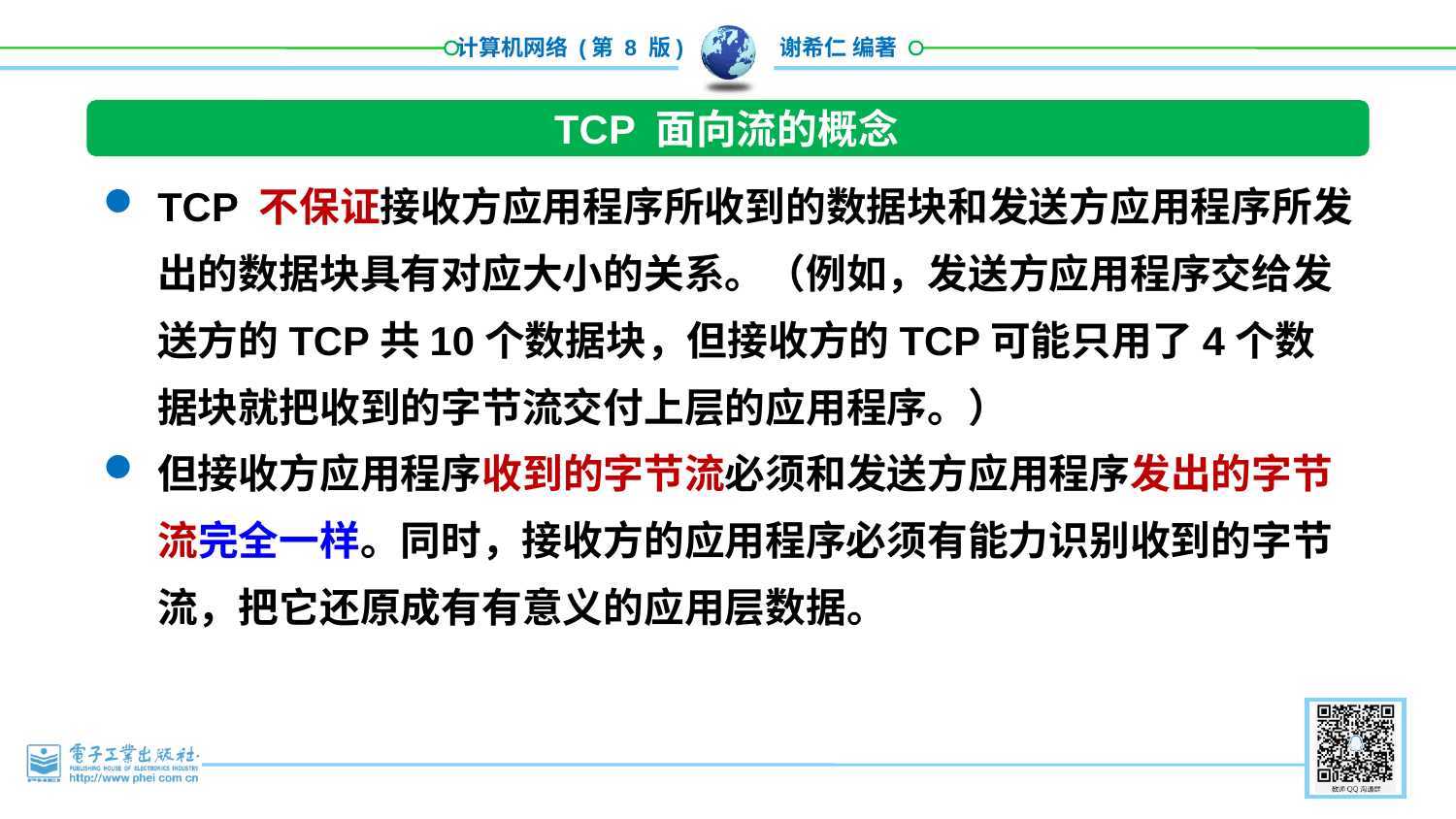

TCP 面向流的概念

TCP 不保证接收方应用程序所收到的数据块和发送方应用程序所发出的数据块具有对应大小的关系。（例如，发送方应用程序交给发送方的TCP共10个数据块，但接收方的TCP可能只用了4个数据块就把收到的字节流交付上层的应用程序。）
但接收方应用程序收到的字节流必须和发送方应用程序发出的字节流完全一样。同时，接收方的应用程序必须有能力识别收到的字节流，把它还原成有有意义的应用层数据。